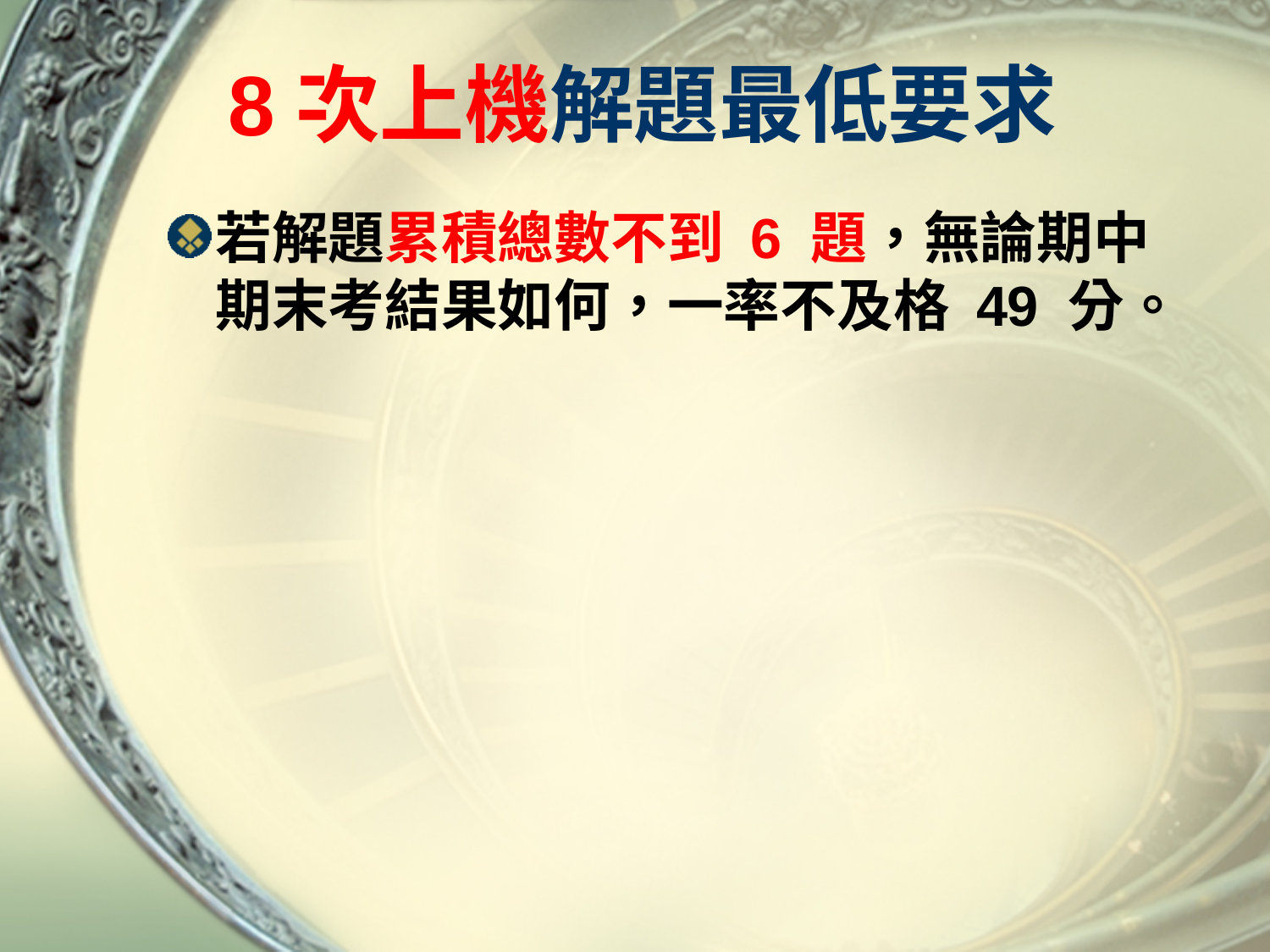

# 8次上機解題最低要求
若解題累積總數不到 6 題，無論期中期末考結果如何，一率不及格 49 分。